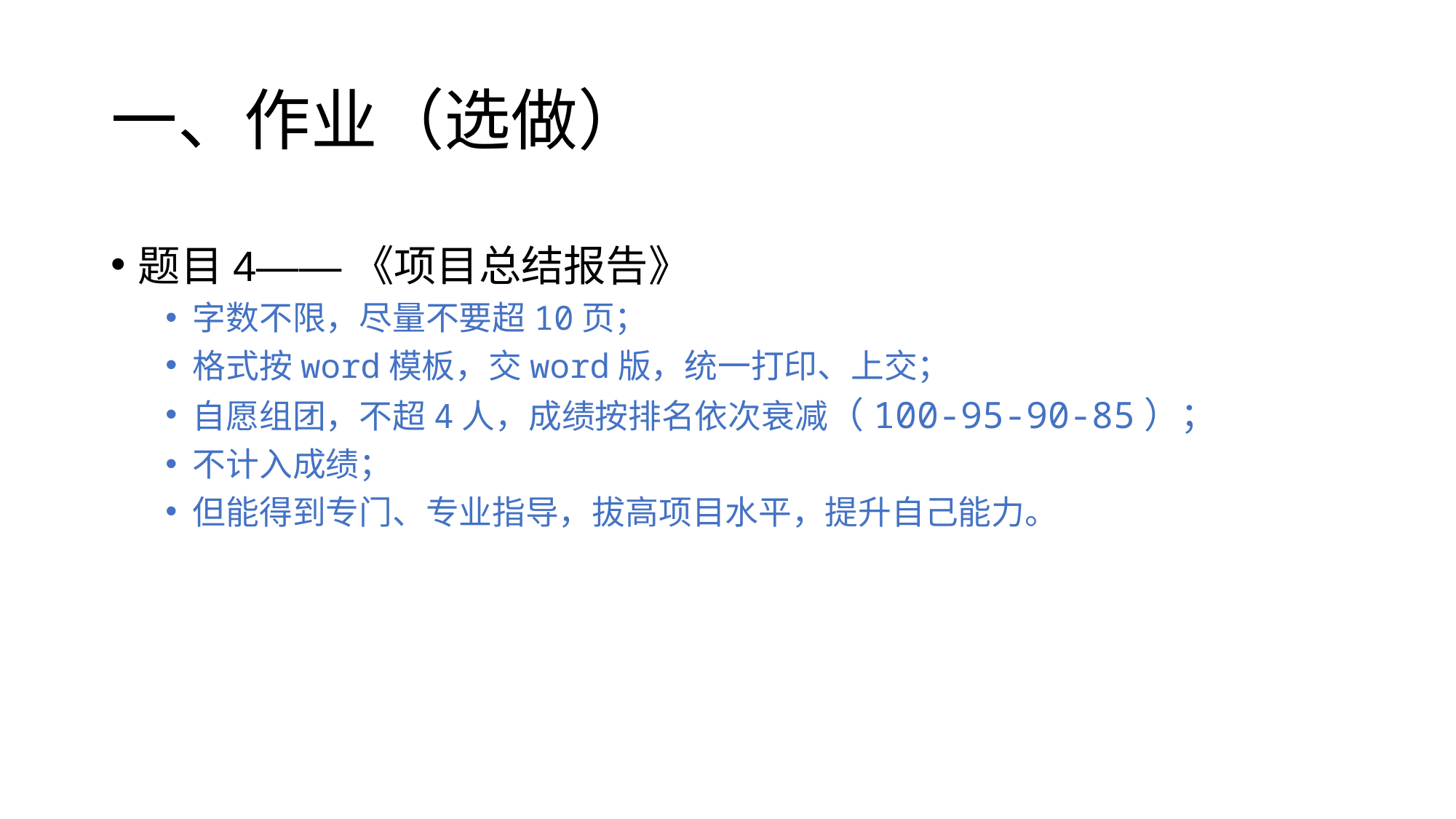

# 一、作业（选做）
题目4——《项目总结报告》
字数不限，尽量不要超10页；
格式按word模板，交word版，统一打印、上交；
自愿组团，不超4人，成绩按排名依次衰减（100-95-90-85）；
不计入成绩；
但能得到专门、专业指导，拔高项目水平，提升自己能力。